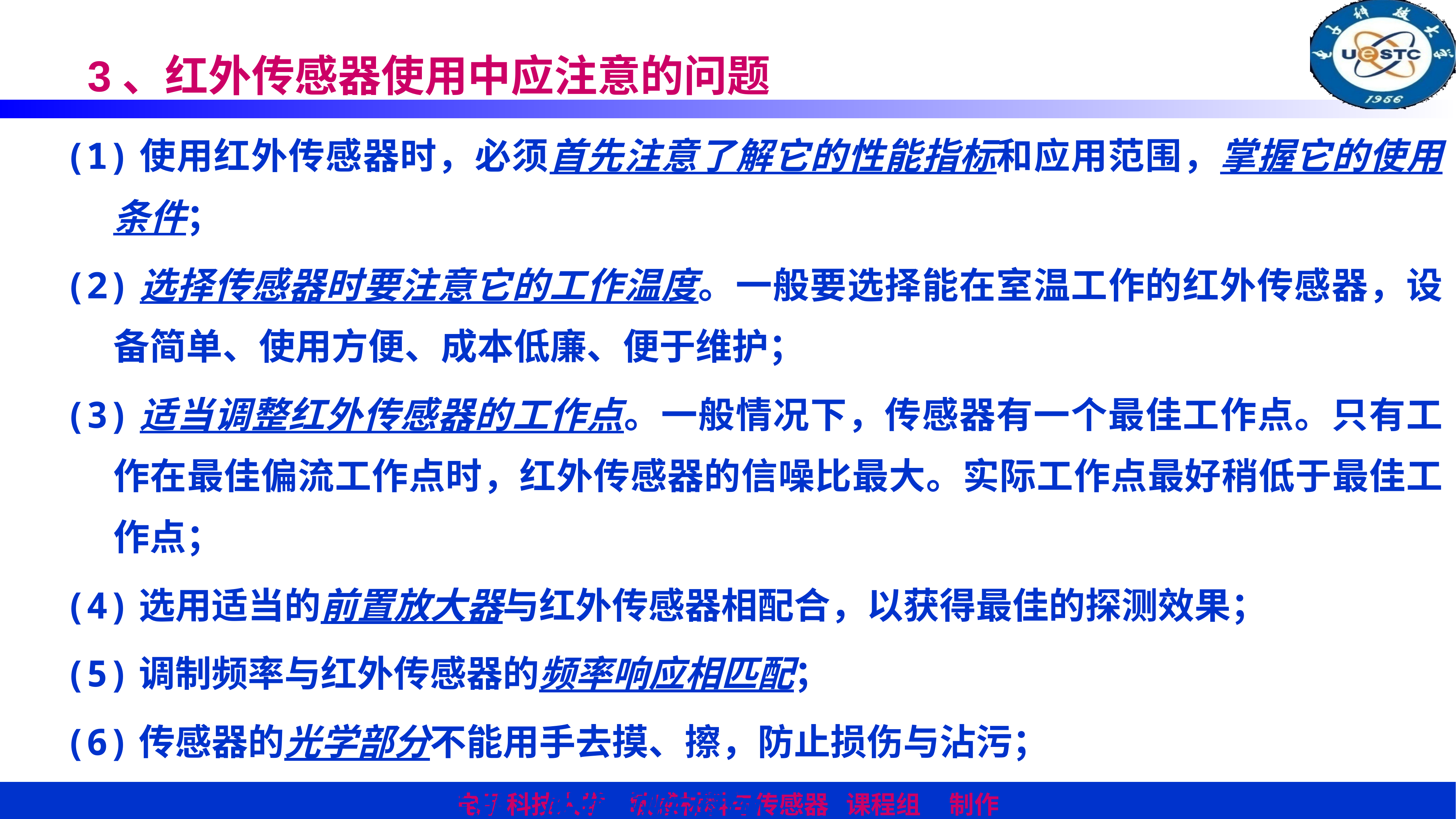

3、红外传感器使用中应注意的问题
(1)使用红外传感器时，必须首先注意了解它的性能指标和应用范围，掌握它的使用条件；
(2)选择传感器时要注意它的工作温度。一般要选择能在室温工作的红外传感器，设备简单、使用方便、成本低廉、便于维护；
(3)适当调整红外传感器的工作点。一般情况下，传感器有一个最佳工作点。只有工作在最佳偏流工作点时，红外传感器的信噪比最大。实际工作点最好稍低于最佳工作点；
(4)选用适当的前置放大器与红外传感器相配合，以获得最佳的探测效果；
(5)调制频率与红外传感器的频率响应相匹配；
(6)传感器的光学部分不能用手去摸、擦，防止损伤与沾污；
(7)传感器存放时注意防潮、防振和防腐蚀。